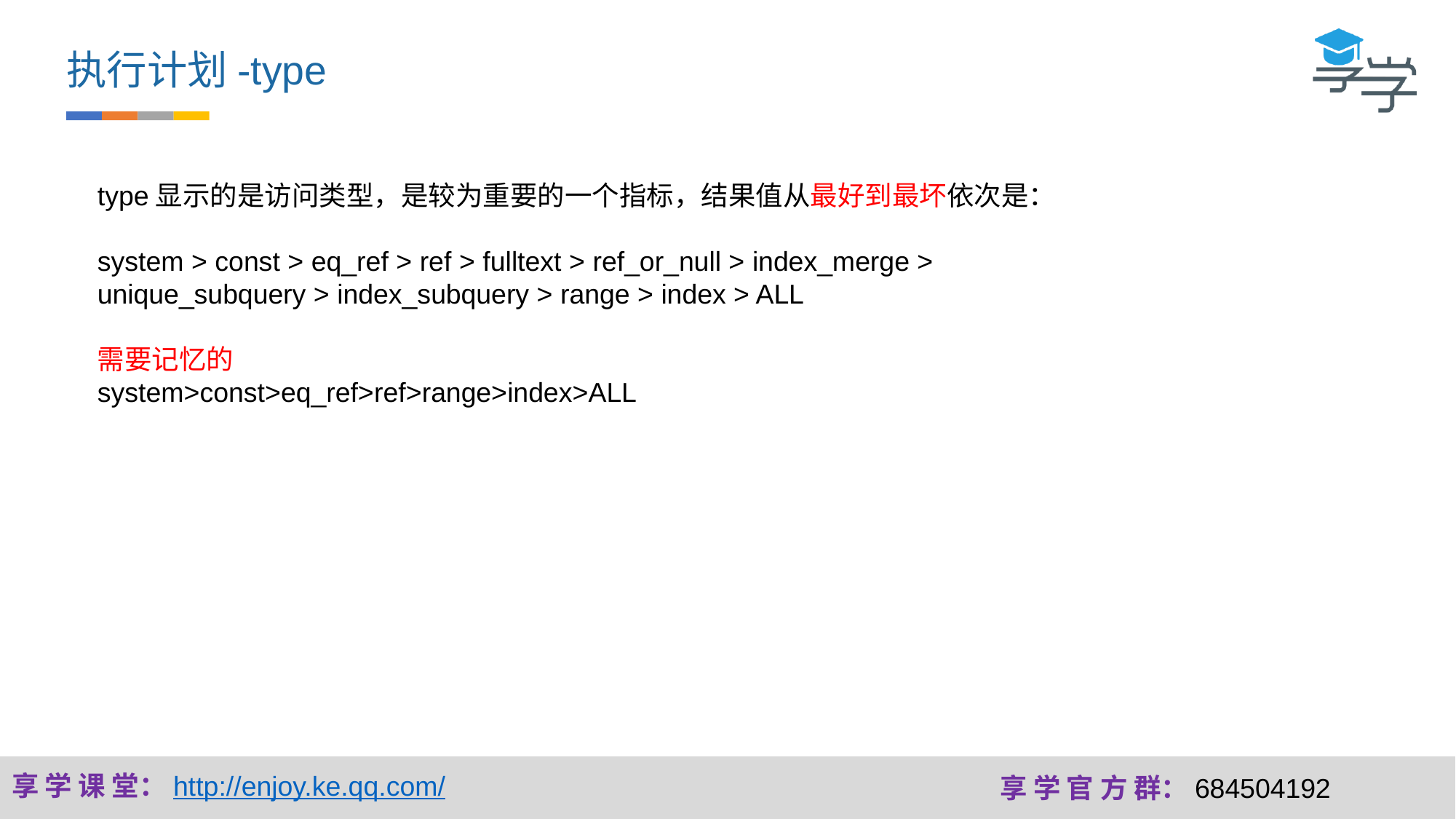

执行计划-type

type显示的是访问类型，是较为重要的一个指标，结果值从最好到最坏依次是：

system > const > eq_ref > ref > fulltext > ref_or_null > index_merge > unique_subquery > index_subquery > range > index > ALL

需要记忆的
system>const>eq_ref>ref>range>index>ALL